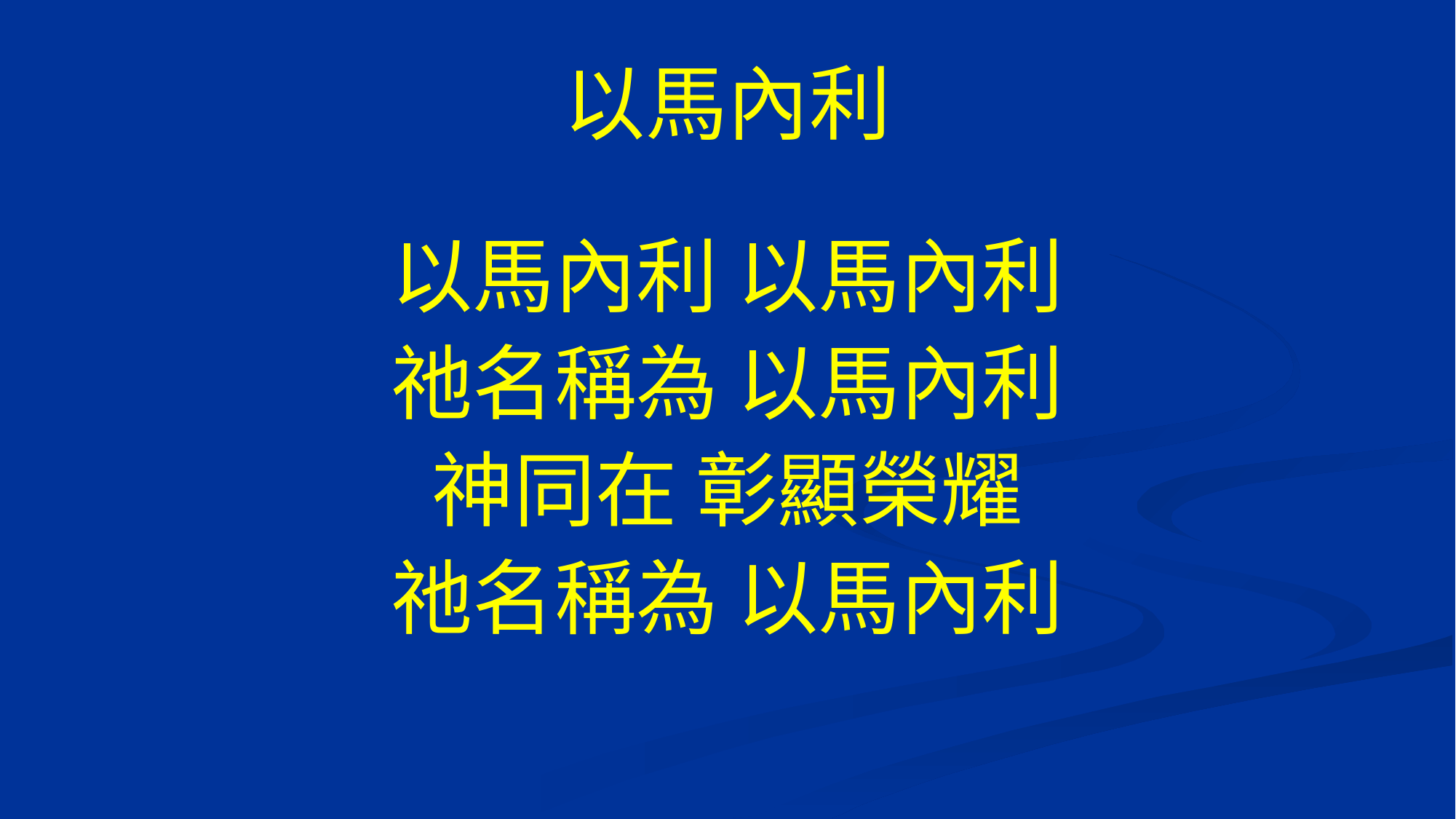

# 以馬內利
以馬內利 以馬內利
祂名稱為 以馬內利
神同在 彰顯榮耀
祂名稱為 以馬內利